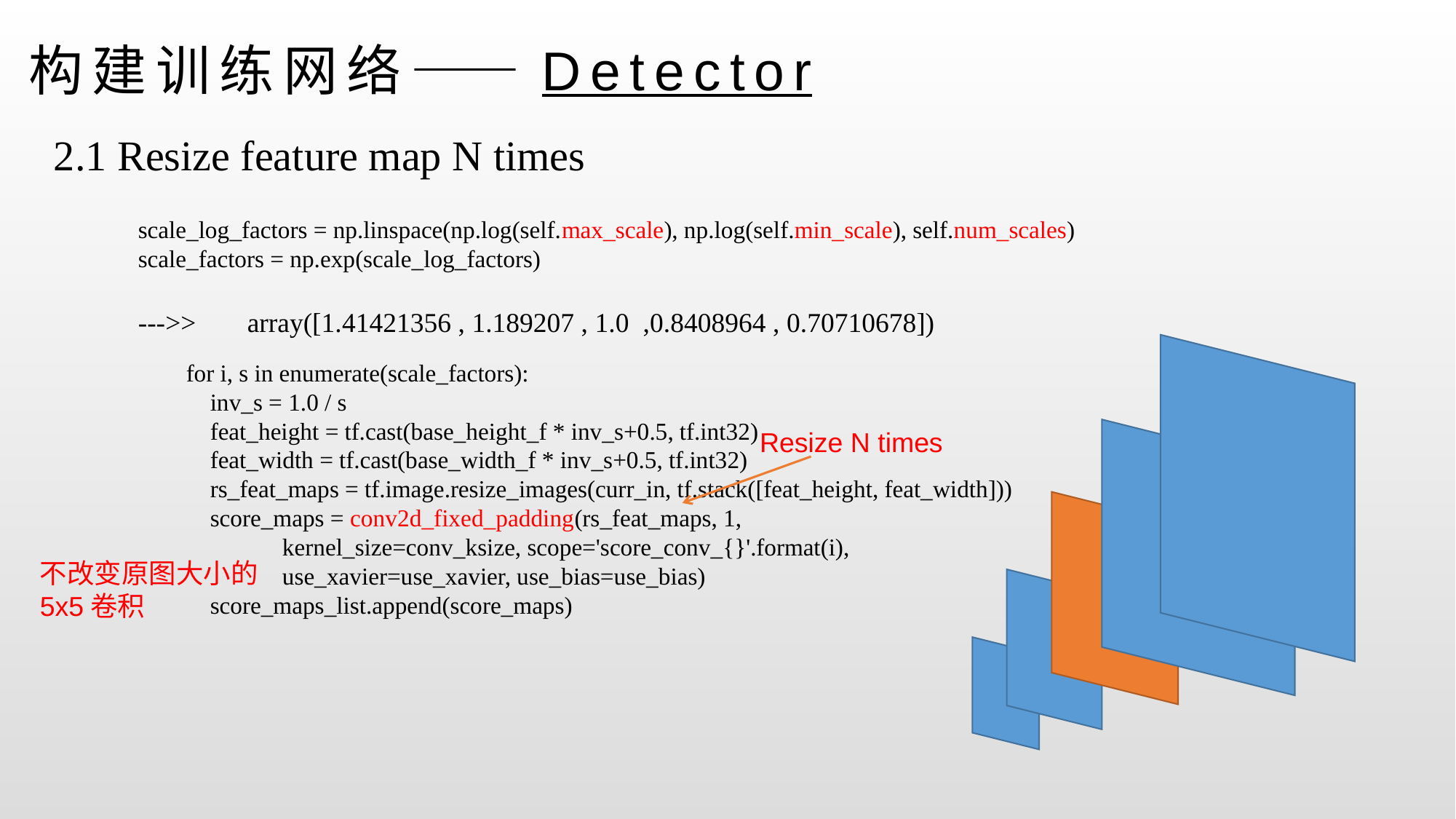

# 构建训练网络——Detector
2.1 Resize feature map N times
scale_log_factors = np.linspace(np.log(self.max_scale), np.log(self.min_scale), self.num_scales)
scale_factors = np.exp(scale_log_factors)

--->>	array([1.41421356 , 1.189207 , 1.0  ,0.8408964 , 0.70710678])
        for i, s in enumerate(scale_factors):
            inv_s = 1.0 / s
            feat_height = tf.cast(base_height_f * inv_s+0.5, tf.int32)
            feat_width = tf.cast(base_width_f * inv_s+0.5, tf.int32)
            rs_feat_maps = tf.image.resize_images(curr_in, tf.stack([feat_height, feat_width]))
            score_maps = conv2d_fixed_padding(rs_feat_maps, 1,
                        kernel_size=conv_ksize, scope='score_conv_{}'.format(i),
                        use_xavier=use_xavier, use_bias=use_bias)
            score_maps_list.append(score_maps)

Resize N times

不改变原图大小的5x5卷积